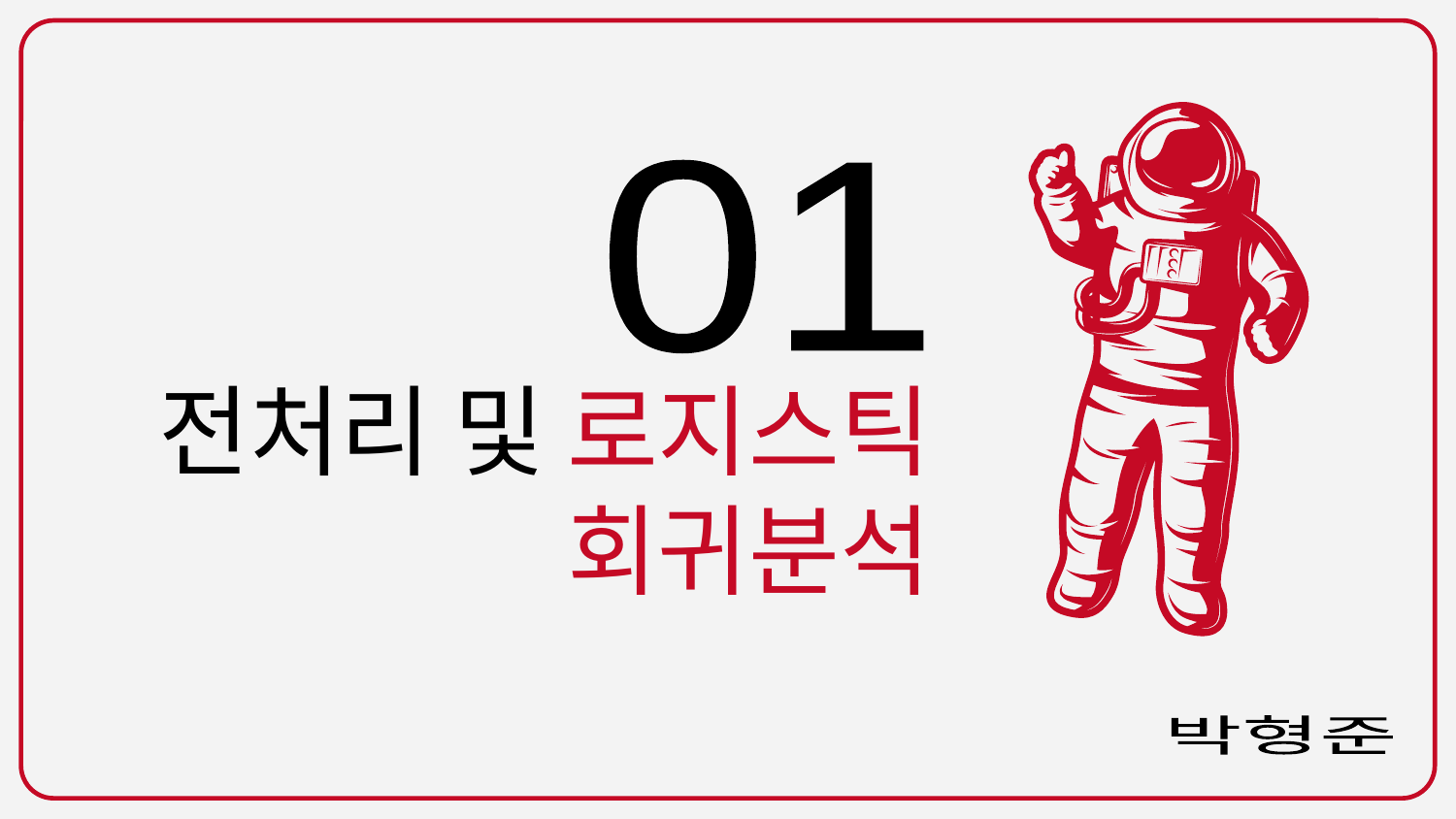

01
# 전처리 및 로지스틱 회귀분석
박형준